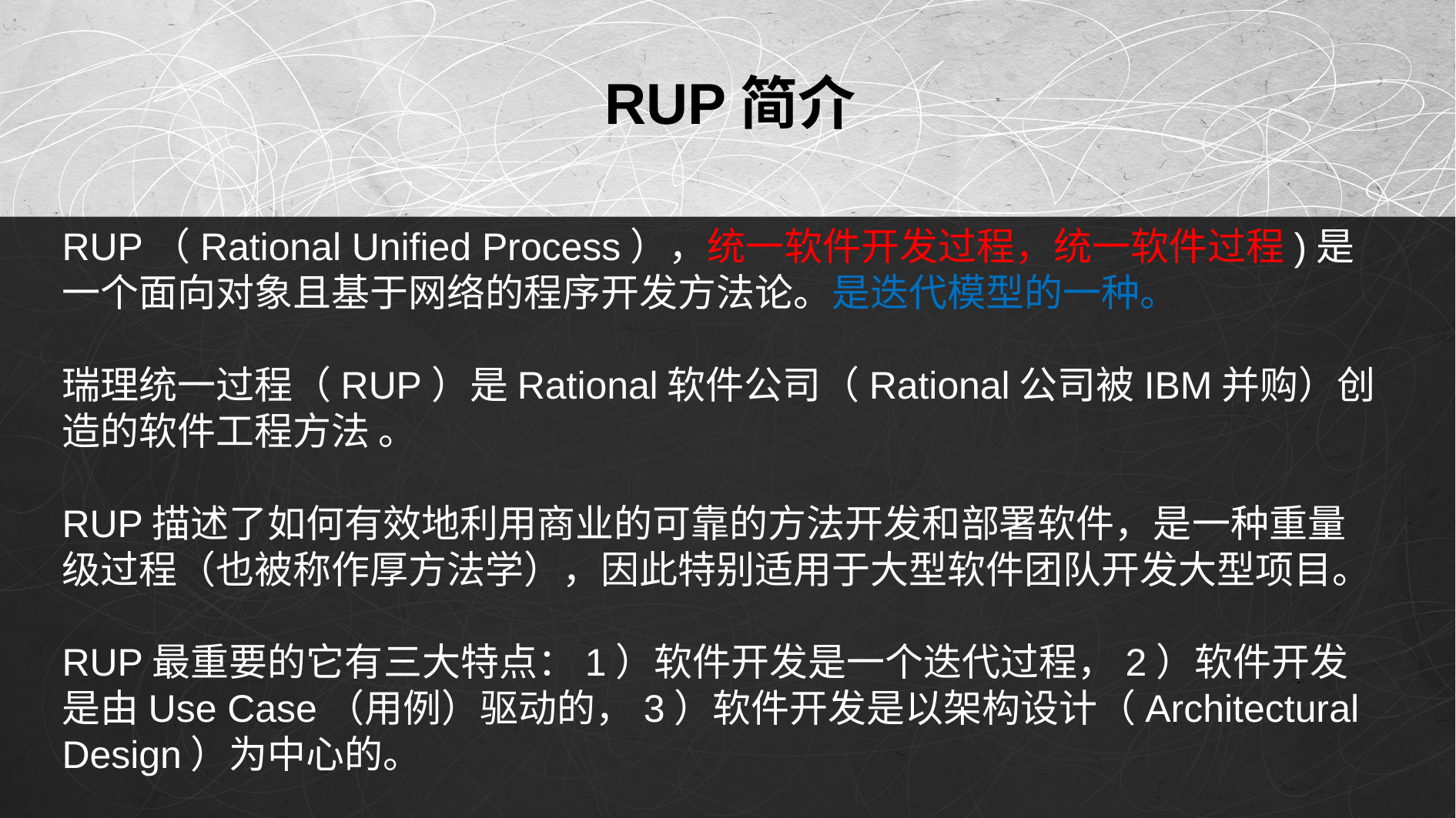

RUP简介

RUP（Rational Unified Process），统一软件开发过程，统一软件过程)是一个面向对象且基于网络的程序开发方法论。是迭代模型的一种。

瑞理统一过程（RUP）是Rational软件公司（Rational公司被IBM并购）创造的软件工程方法 。

RUP描述了如何有效地利用商业的可靠的方法开发和部署软件，是一种重量级过程（也被称作厚方法学），因此特别适用于大型软件团队开发大型项目。

RUP最重要的它有三大特点：1）软件开发是一个迭代过程，2）软件开发是由Use Case（用例）驱动的，3）软件开发是以架构设计（Architectural Design）为中心的。